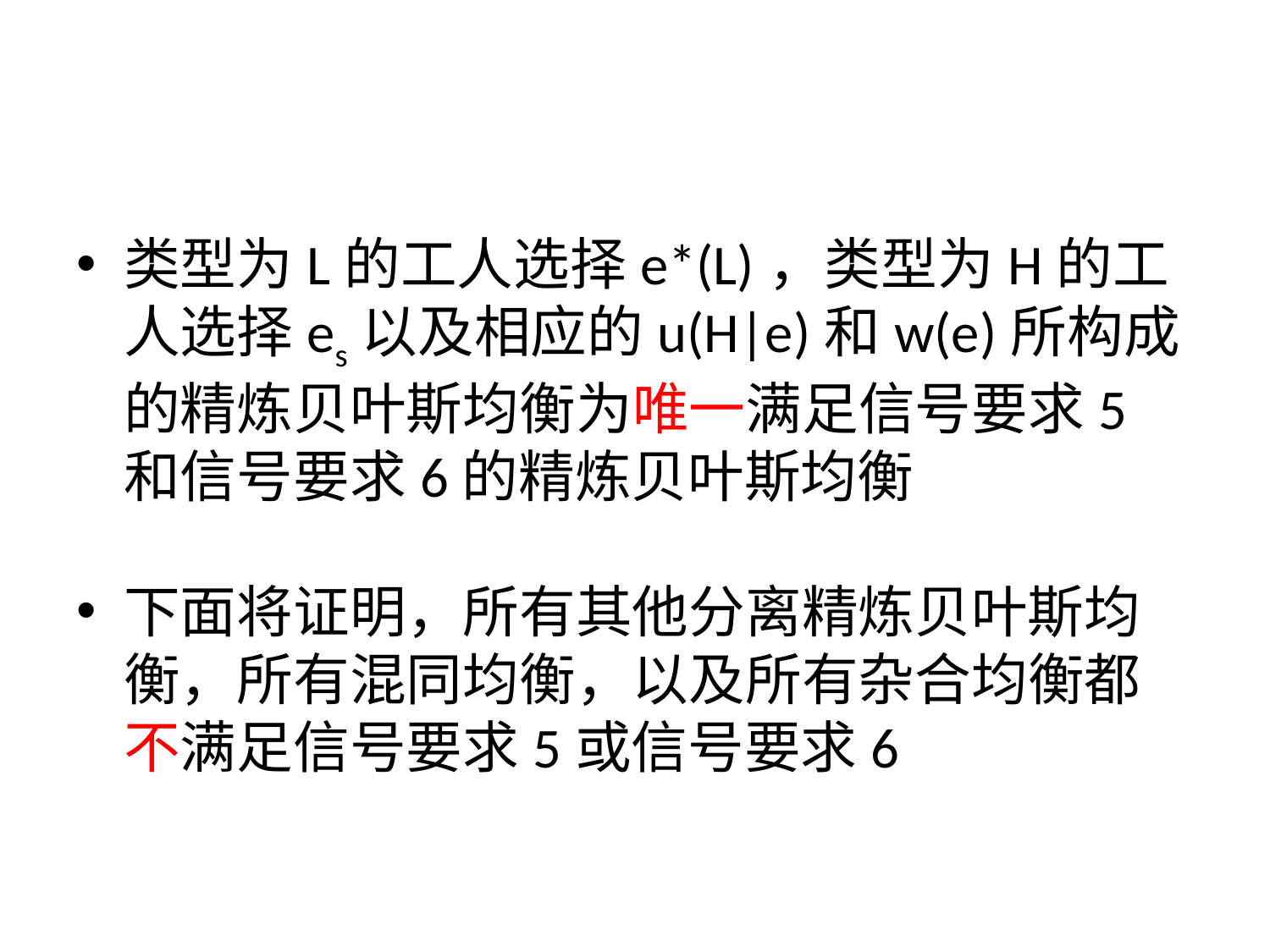

类型为L的工人选择e*(L)，类型为H的工人选择es以及相应的u(H|e)和w(e)所构成的精炼贝叶斯均衡为唯一满足信号要求5和信号要求6的精炼贝叶斯均衡

下面将证明，所有其他分离精炼贝叶斯均衡，所有混同均衡，以及所有杂合均衡都不满足信号要求5或信号要求6